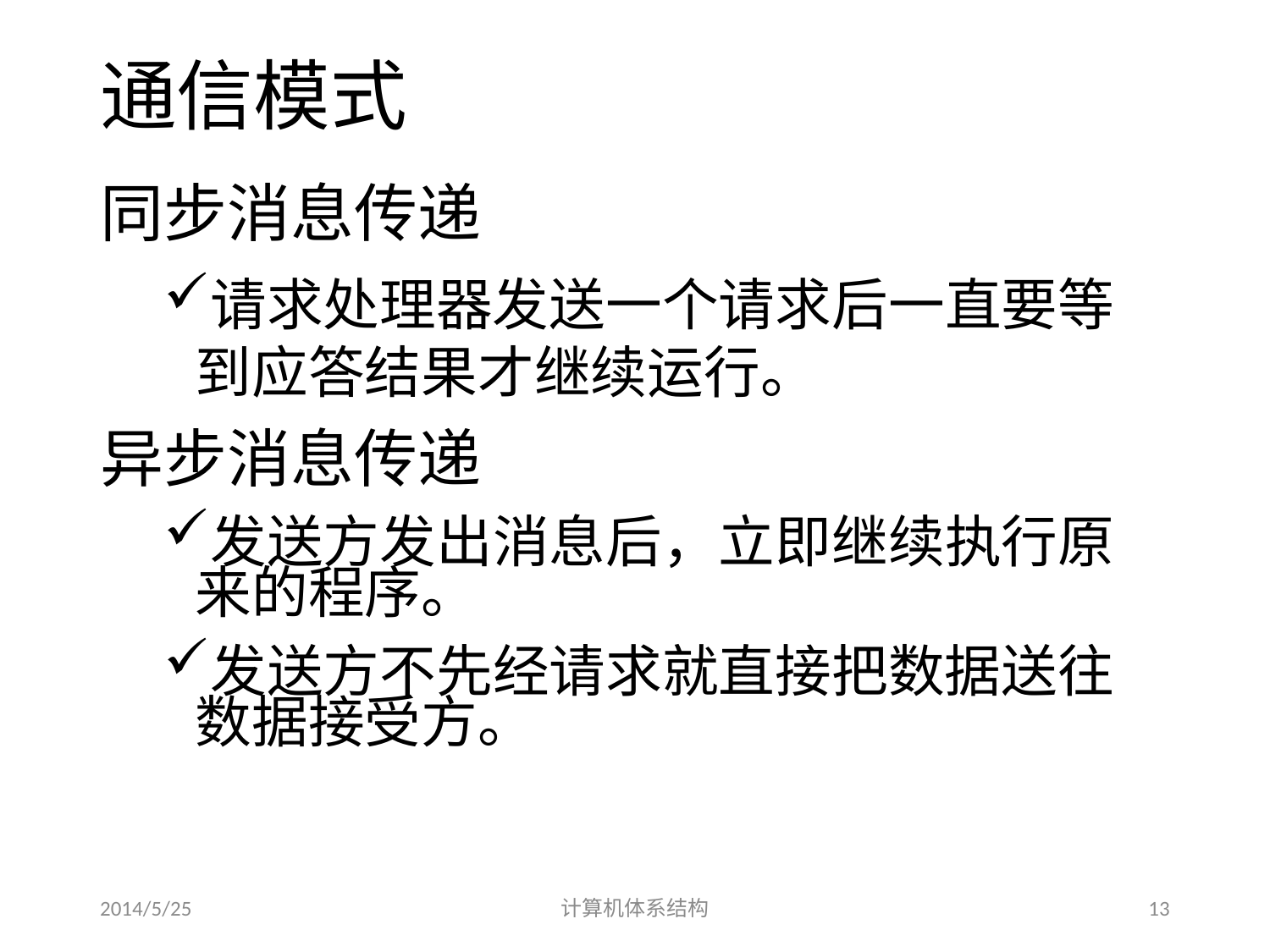

# 通信模式
同步消息传递
请求处理器发送一个请求后一直要等到应答结果才继续运行。
异步消息传递
发送方发出消息后，立即继续执行原来的程序。
发送方不先经请求就直接把数据送往数据接受方。

2014/5/25
计算机体系结构
13